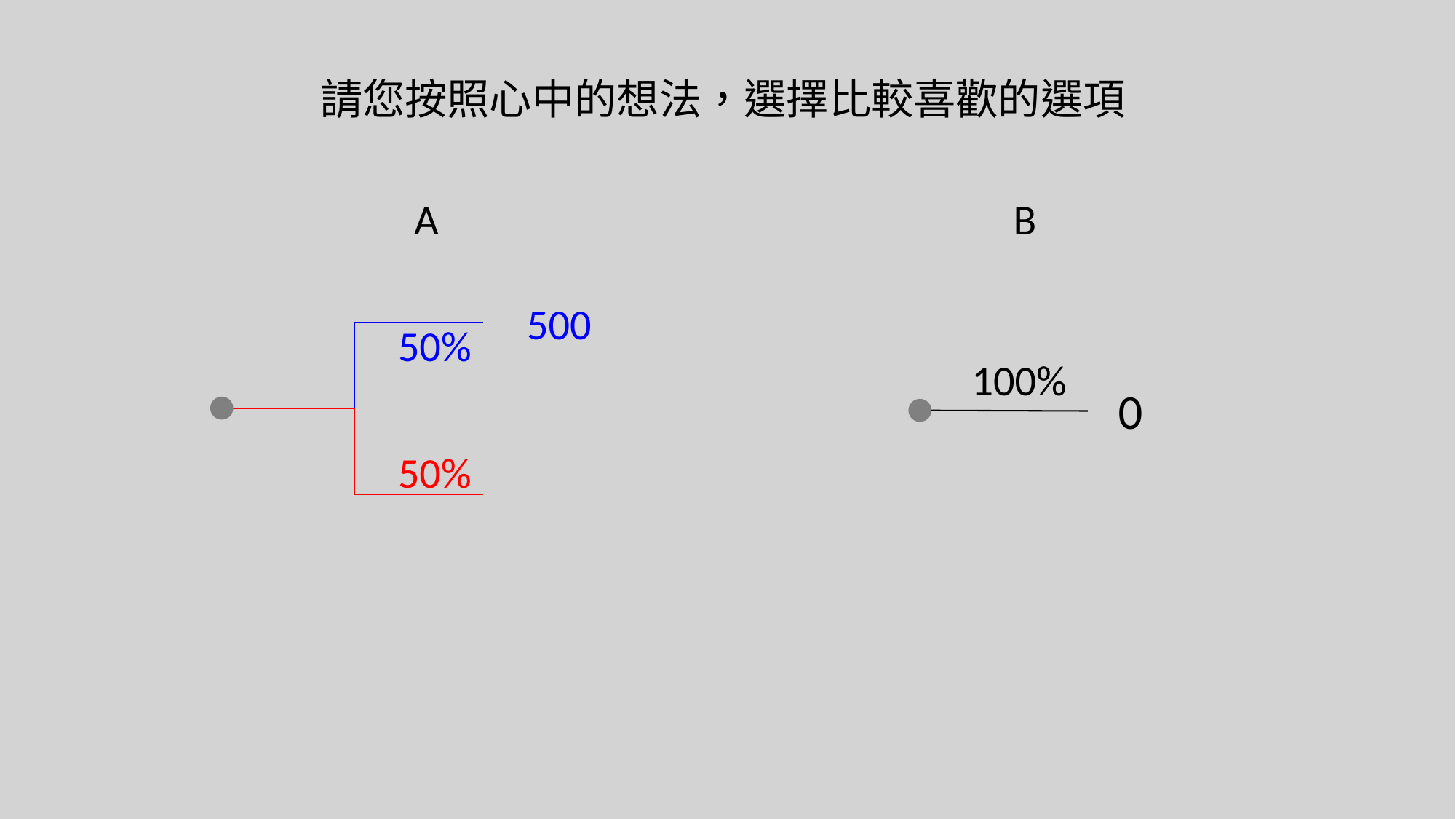

請您按照心中的想法，選擇比較喜歡的選項
A
B
500
50%

50%
100%
0